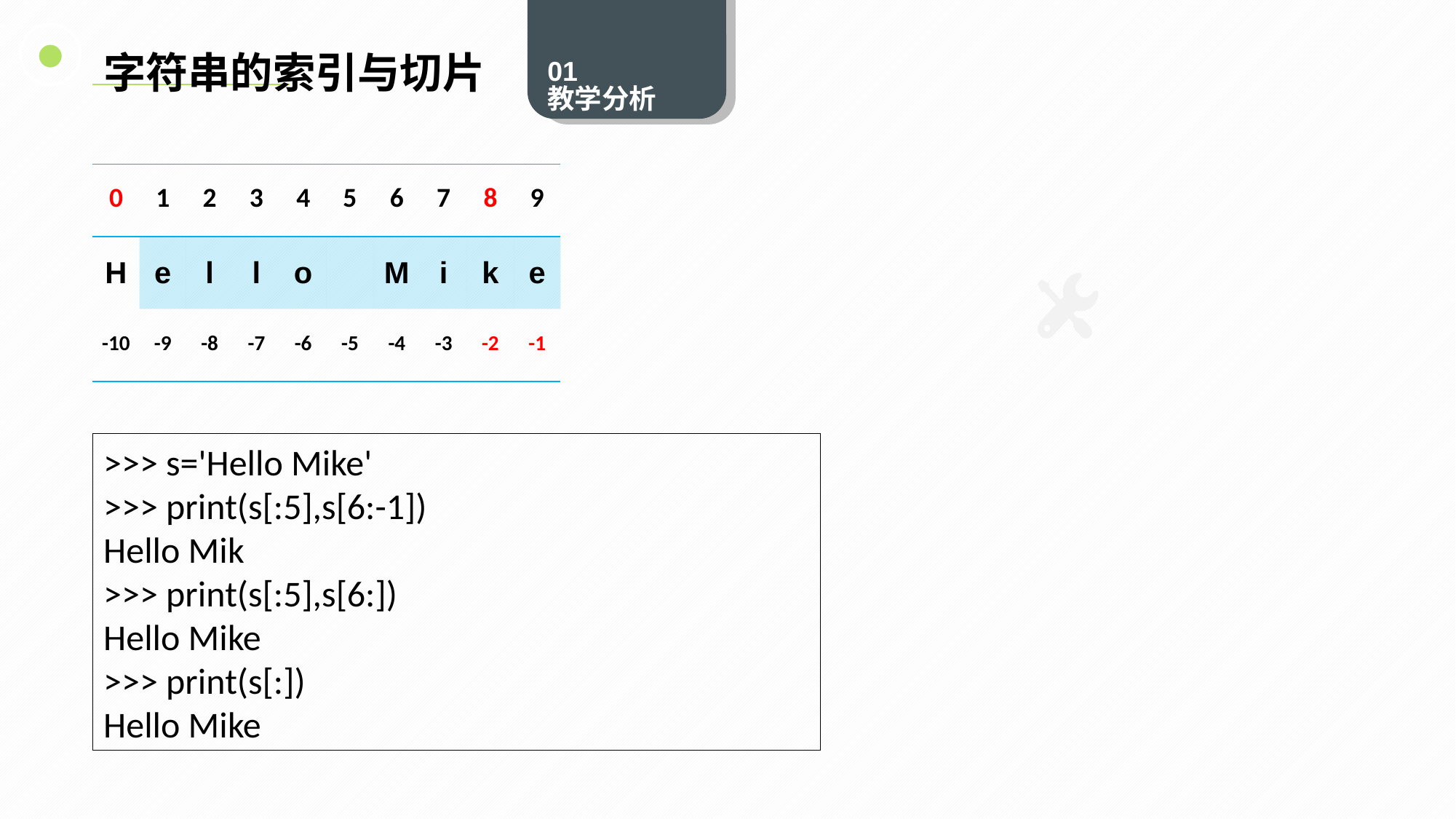

字符串的索引与切片

| 0 | 1 | 2 | 3 | 4 | 5 | 6 | 7 | 8 | 9 |
| --- | --- | --- | --- | --- | --- | --- | --- | --- | --- |
| H | e | l | l | o |  | M | i | k | e |
| -10 | -9 | -8 | -7 | -6 | -5 | -4 | -3 | -2 | -1 |

>>> s='Hello Mike'
>>> print(s[:5],s[6:-1])
Hello Mik
>>> print(s[:5],s[6:])
Hello Mike
>>> print(s[:])
Hello Mike